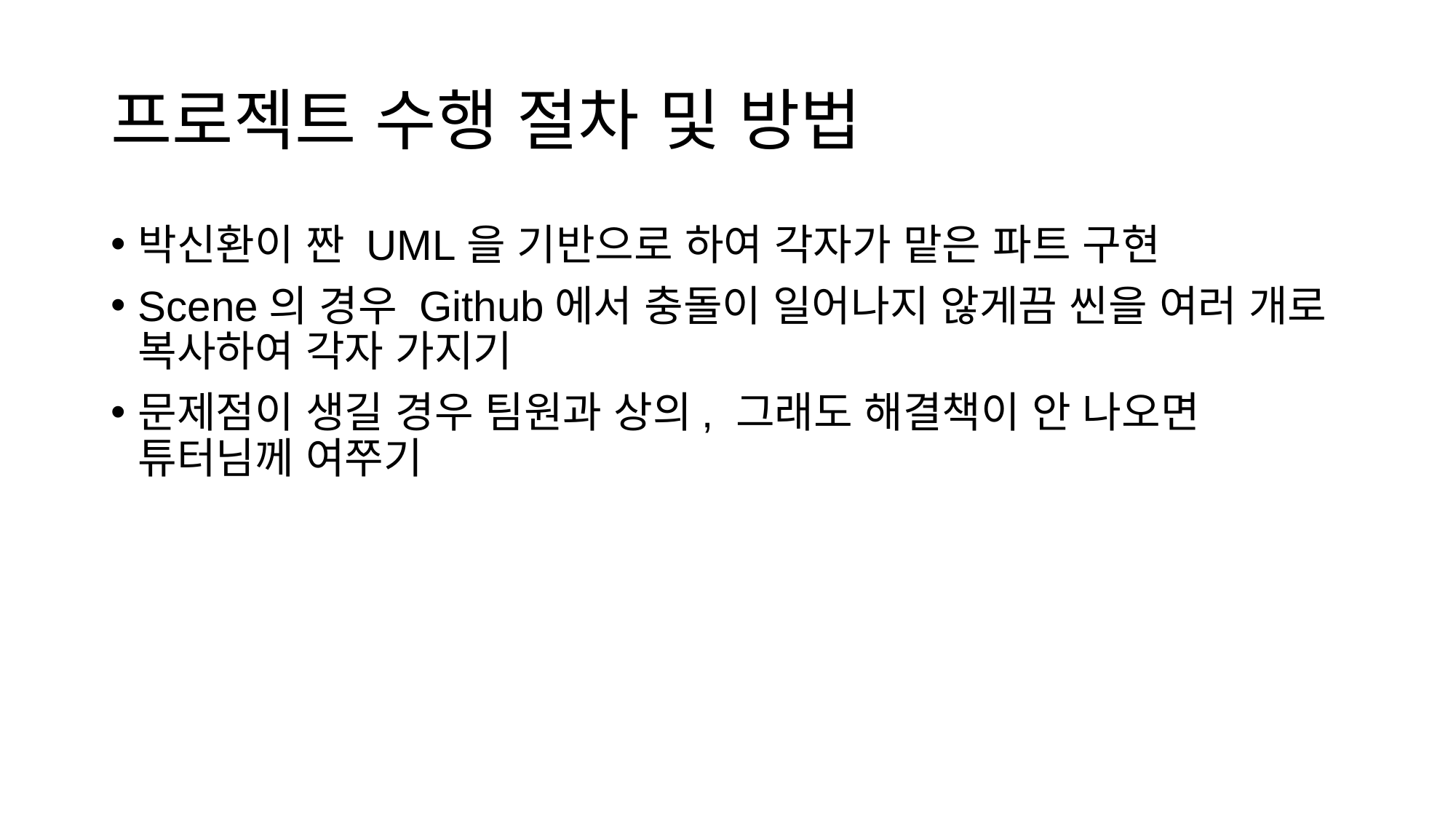

# 프로젝트 수행 절차 및 방법
박신환이 짠 UML을 기반으로 하여 각자가 맡은 파트 구현
Scene의 경우 Github에서 충돌이 일어나지 않게끔 씬을 여러 개로 복사하여 각자 가지기
문제점이 생길 경우 팀원과 상의, 그래도 해결책이 안 나오면 튜터님께 여쭈기